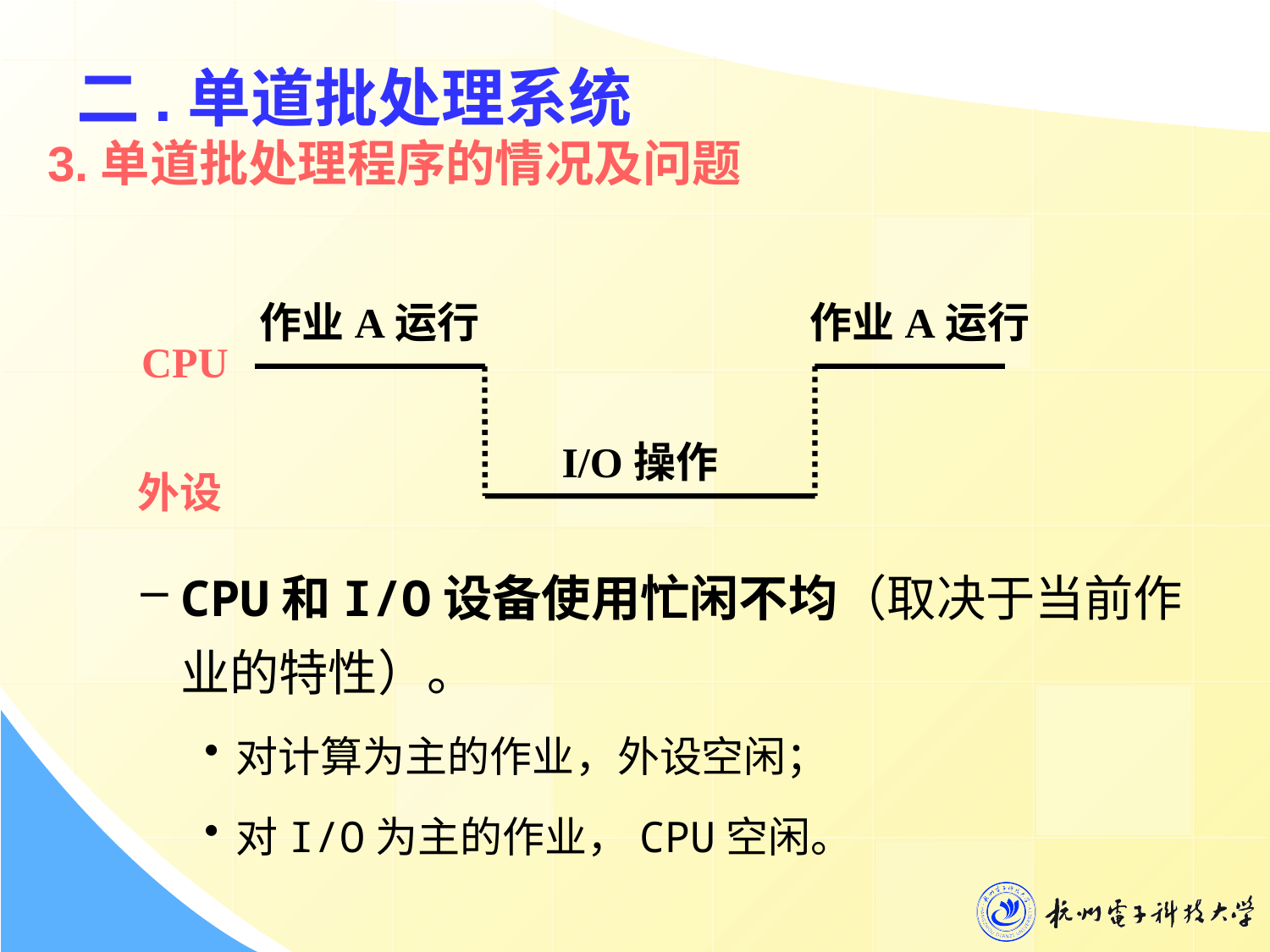

# 二.单道批处理系统
3.单道批处理程序的情况及问题
作业A运行
作业A运行
CPU

I/O操作
外设

CPU和I/O设备使用忙闲不均（取决于当前作业的特性）。
对计算为主的作业，外设空闲；
对I/O为主的作业，CPU空闲。